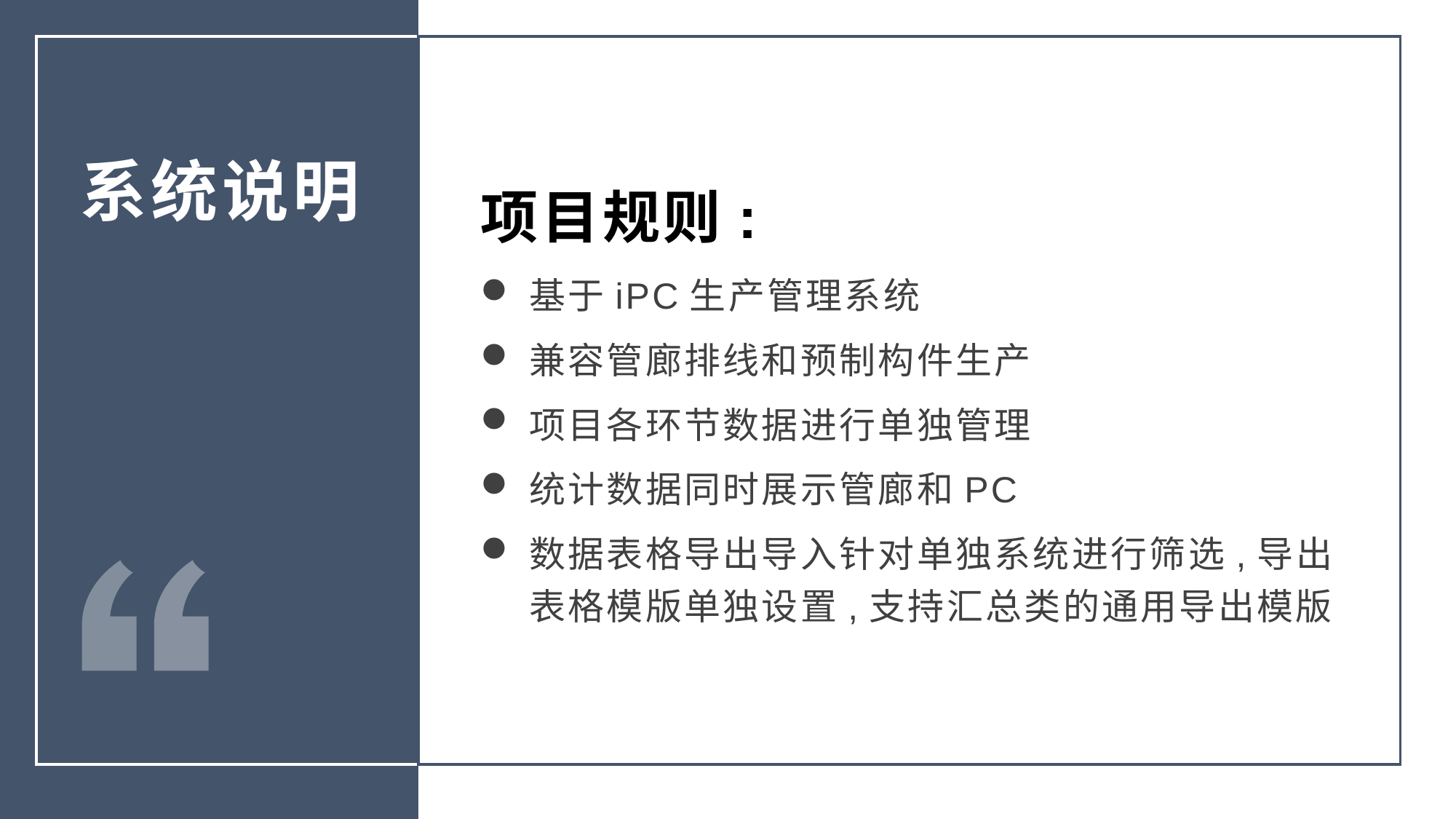

系统说明
项目规则:
基于iPC生产管理系统
兼容管廊排线和预制构件生产
项目各环节数据进行单独管理
统计数据同时展示管廊和PC
数据表格导出导入针对单独系统进行筛选,导出表格模版单独设置,支持汇总类的通用导出模版